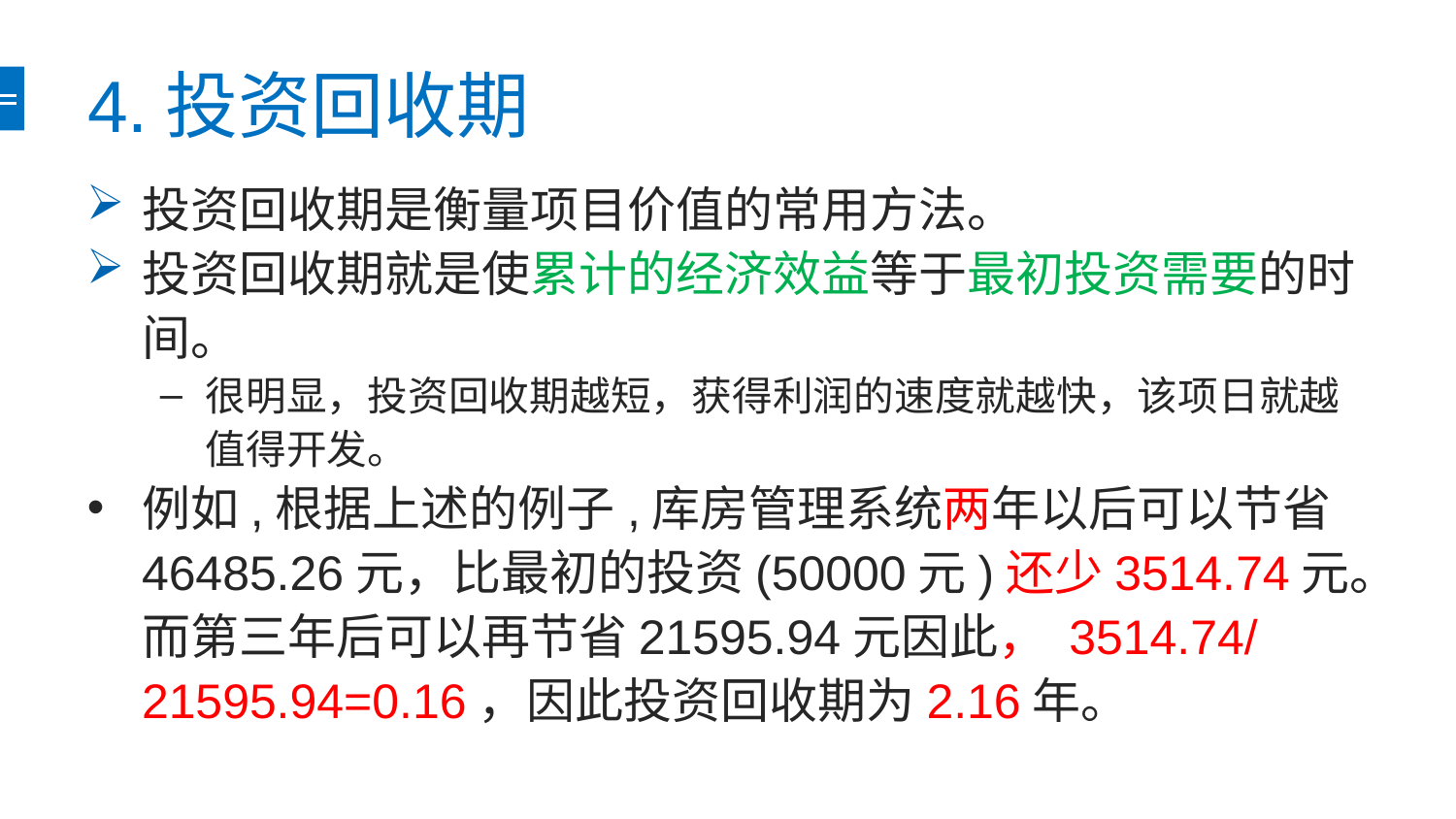

# 4.投资回收期
投资回收期是衡量项目价值的常用方法。
投资回收期就是使累计的经济效益等于最初投资需要的时间。
很明显，投资回收期越短，获得利润的速度就越快，该项日就越值得开发。
例如,根据上述的例子,库房管理系统两年以后可以节省46485.26元，比最初的投资(50000元)还少3514.74元。而第三年后可以再节省21595.94元因此， 3514.74/ 21595.94=0.16，因此投资回收期为2.16年。